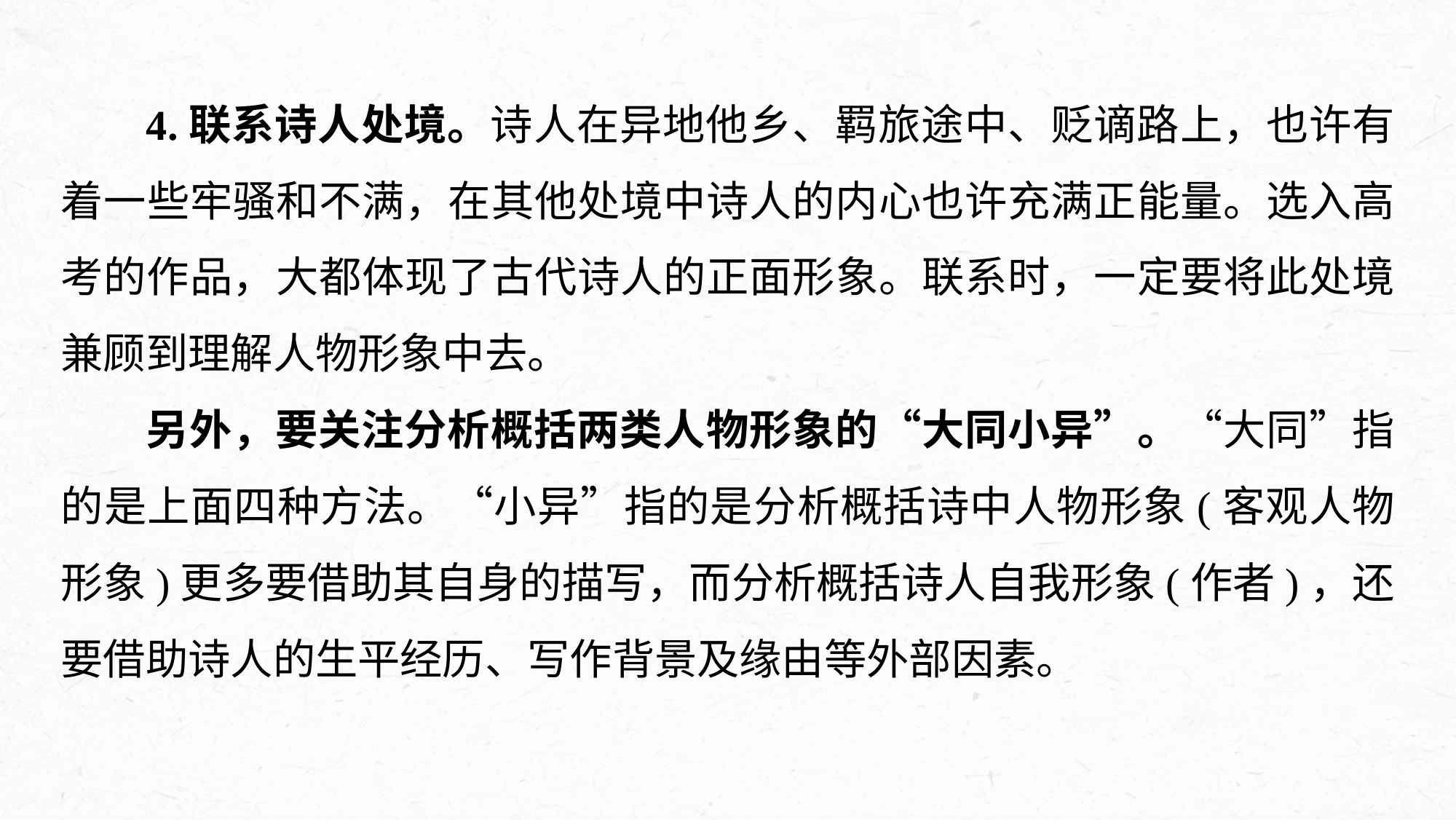

4.联系诗人处境。诗人在异地他乡、羁旅途中、贬谪路上，也许有着一些牢骚和不满，在其他处境中诗人的内心也许充满正能量。选入高考的作品，大都体现了古代诗人的正面形象。联系时，一定要将此处境兼顾到理解人物形象中去。
另外，要关注分析概括两类人物形象的“大同小异”。“大同”指的是上面四种方法。“小异”指的是分析概括诗中人物形象(客观人物形象)更多要借助其自身的描写，而分析概括诗人自我形象(作者)，还要借助诗人的生平经历、写作背景及缘由等外部因素。